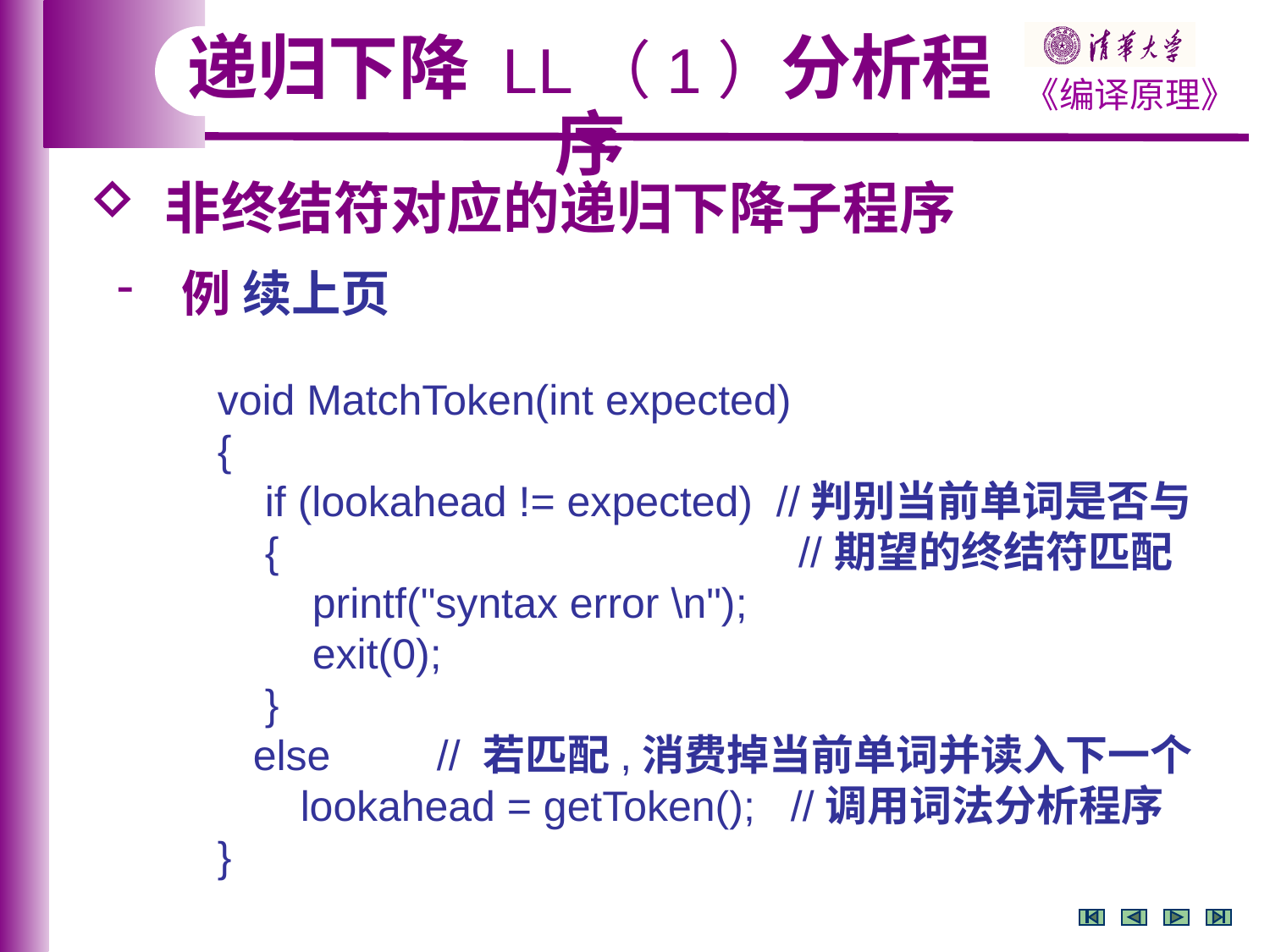

递归下降 LL（1）分析程序
 非终结符对应的递归下降子程序
  例 续上页
void MatchToken(int expected)
{
    if (lookahead != expected)  //判别当前单词是否与
    {                                            //期望的终结符匹配
        printf("syntax error \n");
        exit(0);
    }
   else         // 若匹配,消费掉当前单词并读入下一个
       lookahead = getToken();   //调用词法分析程序
}